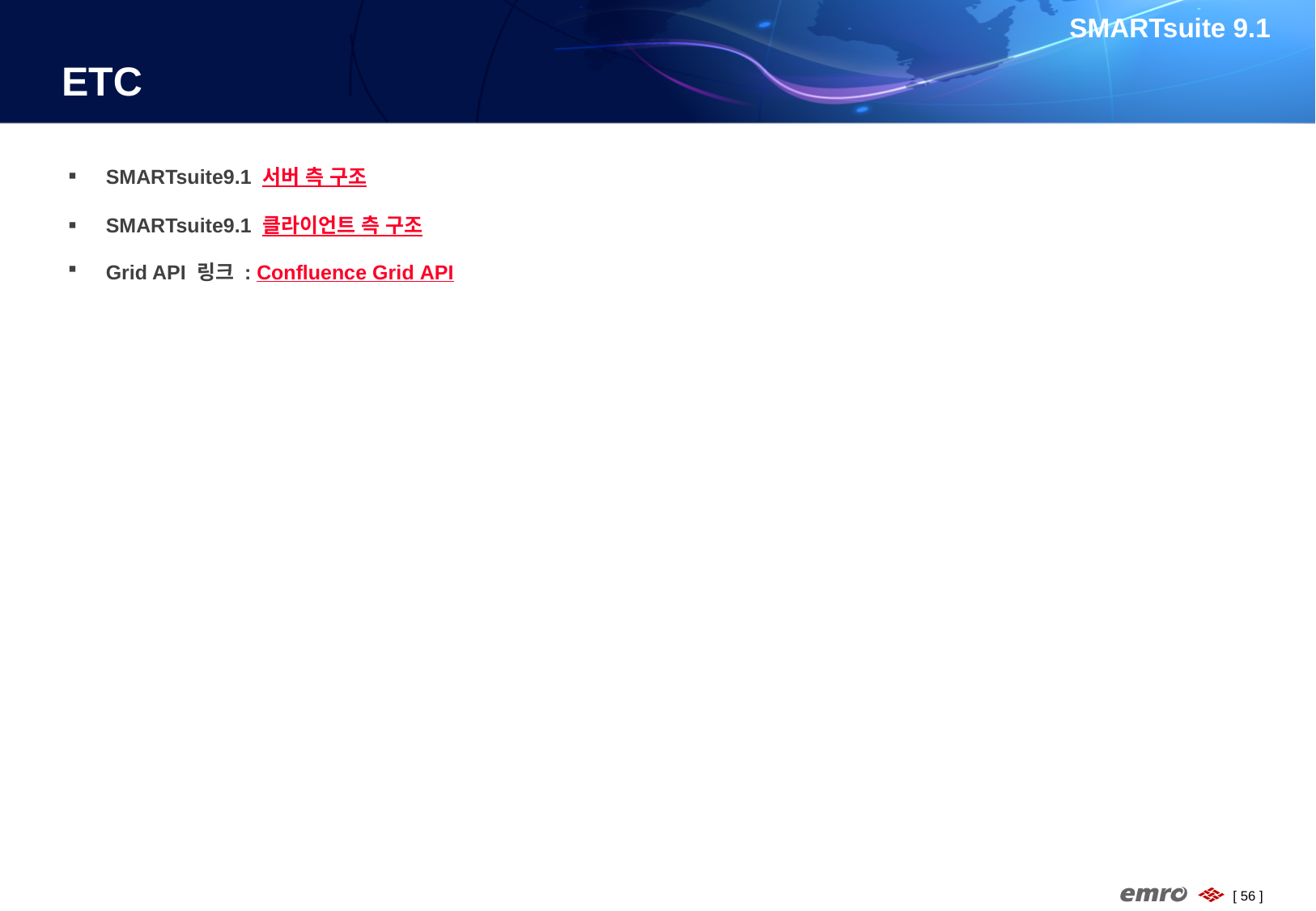

SMARTsuite 9.1
# ETC
SMARTsuite9.1 서버 측 구조
SMARTsuite9.1 클라이언트 측 구조
Grid API 링크 : Confluence Grid API